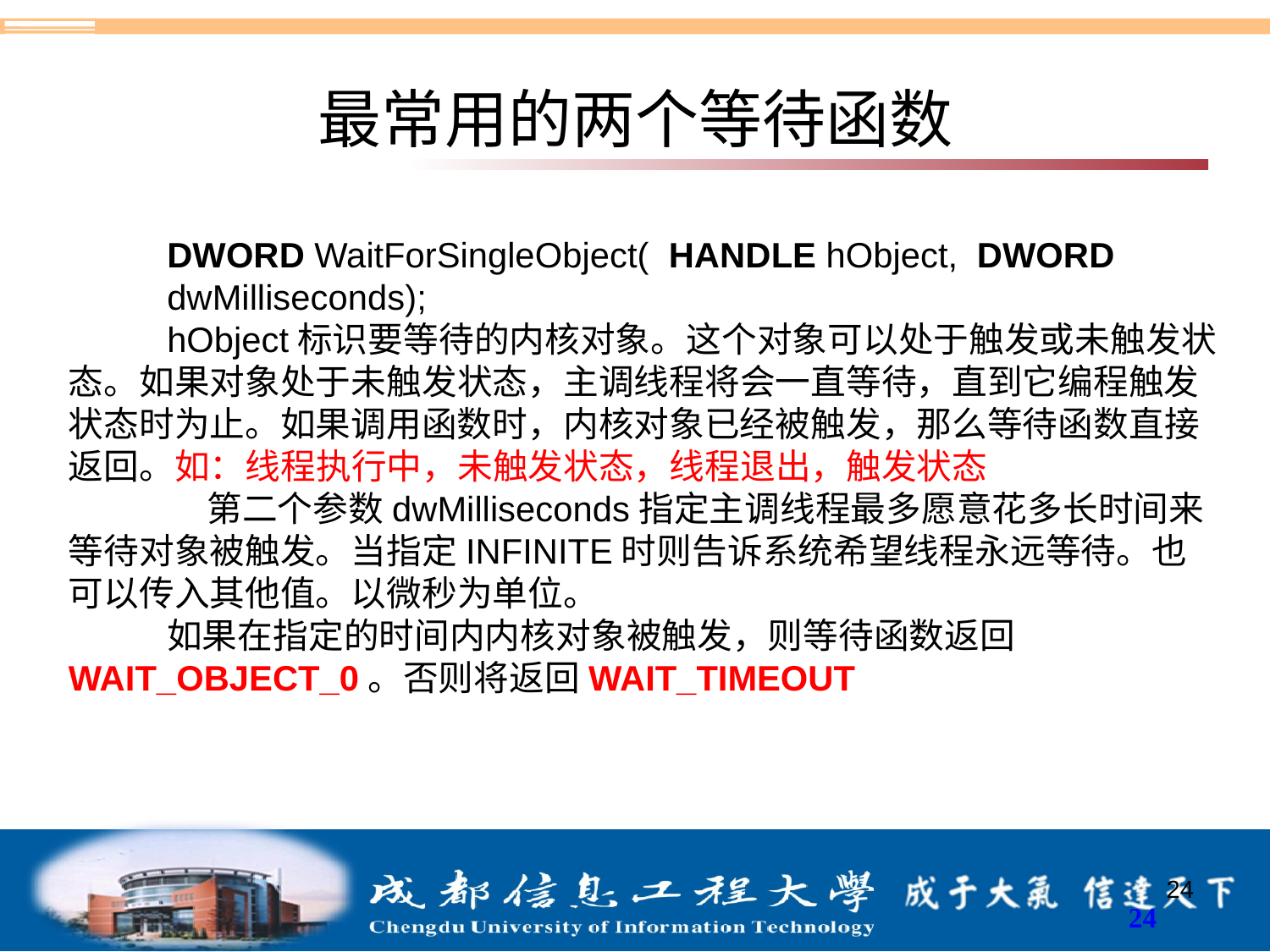

# 最常用的两个等待函数
DWORD WaitForSingleObject(  HANDLE hObject,  DWORD
dwMilliseconds);
hObject标识要等待的内核对象。这个对象可以处于触发或未触发状态。如果对象处于未触发状态，主调线程将会一直等待，直到它编程触发状态时为止。如果调用函数时，内核对象已经被触发，那么等待函数直接返回。如：线程执行中，未触发状态，线程退出，触发状态
    第二个参数dwMilliseconds指定主调线程最多愿意花多长时间来等待对象被触发。当指定INFINITE时则告诉系统希望线程永远等待。也可以传入其他值。以微秒为单位。
如果在指定的时间内内核对象被触发，则等待函数返回WAIT_OBJECT_0。否则将返回WAIT_TIMEOUT